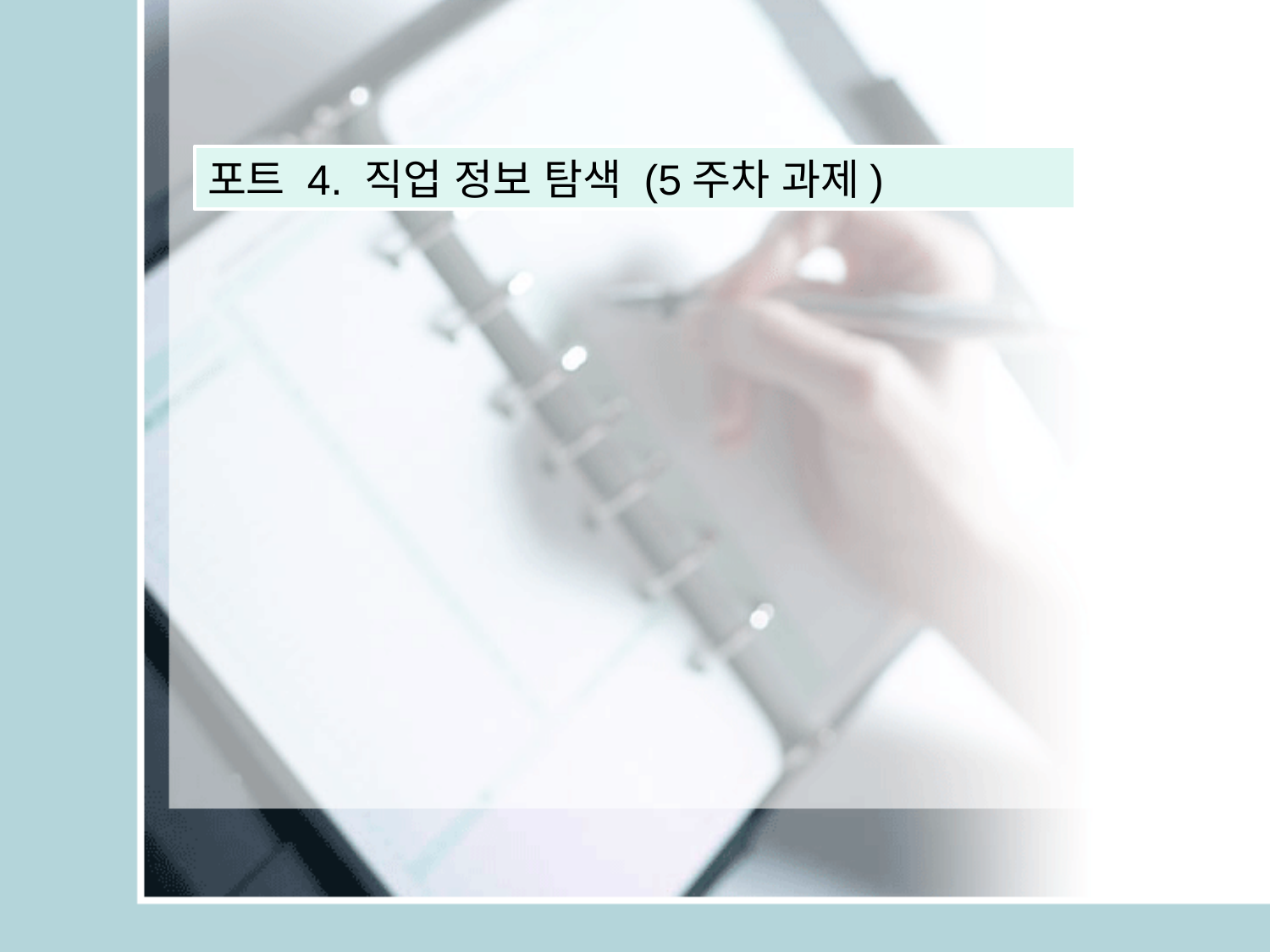

포트 4. 직업 정보 탐색 (5주차 과제)